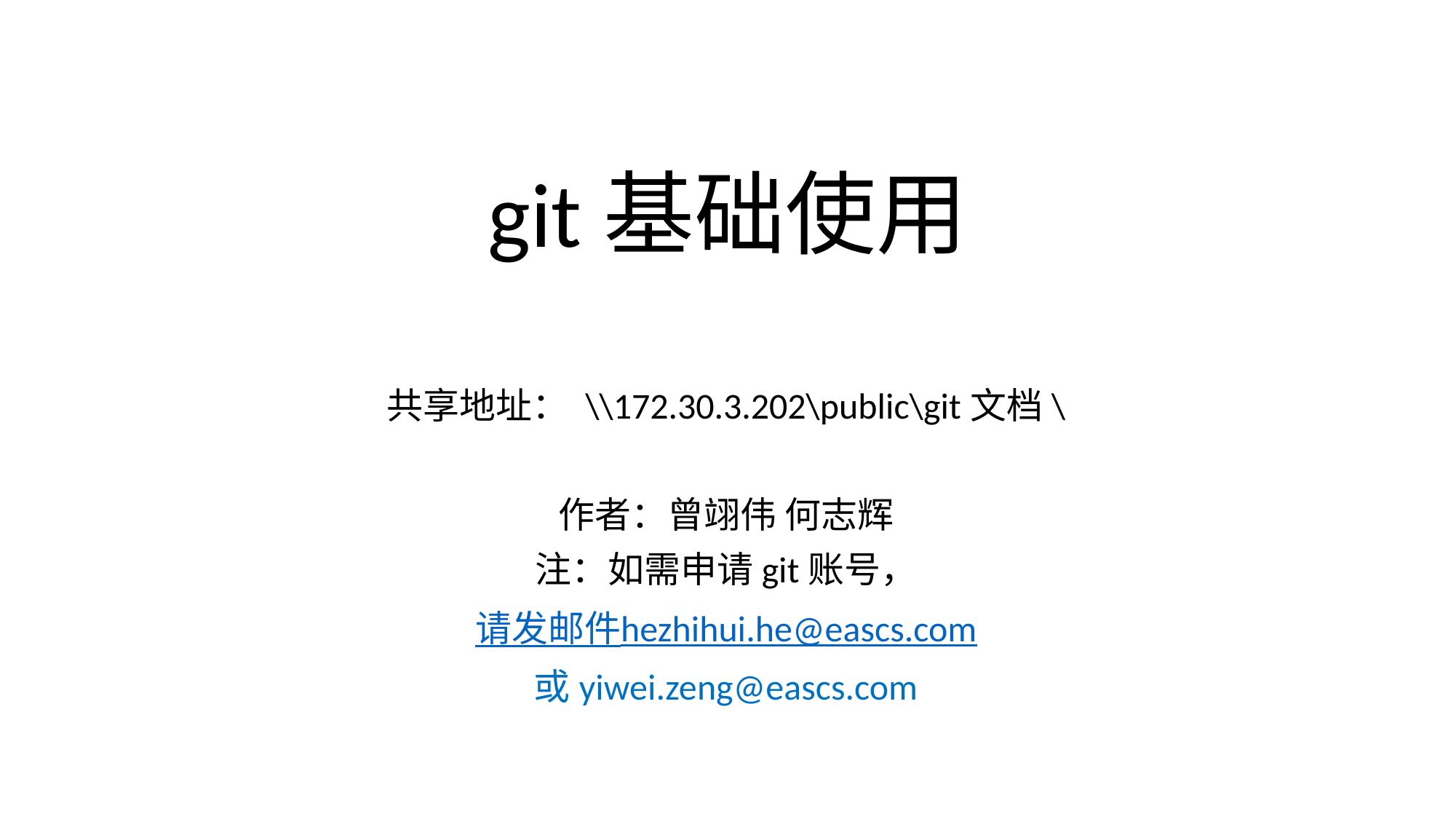

# git基础使用

共享地址： \\172.30.3.202\public\git文档\

作者：曾翊伟 何志辉
注：如需申请git账号，
请发邮件hezhihui.he@eascs.com
或yiwei.zeng@eascs.com